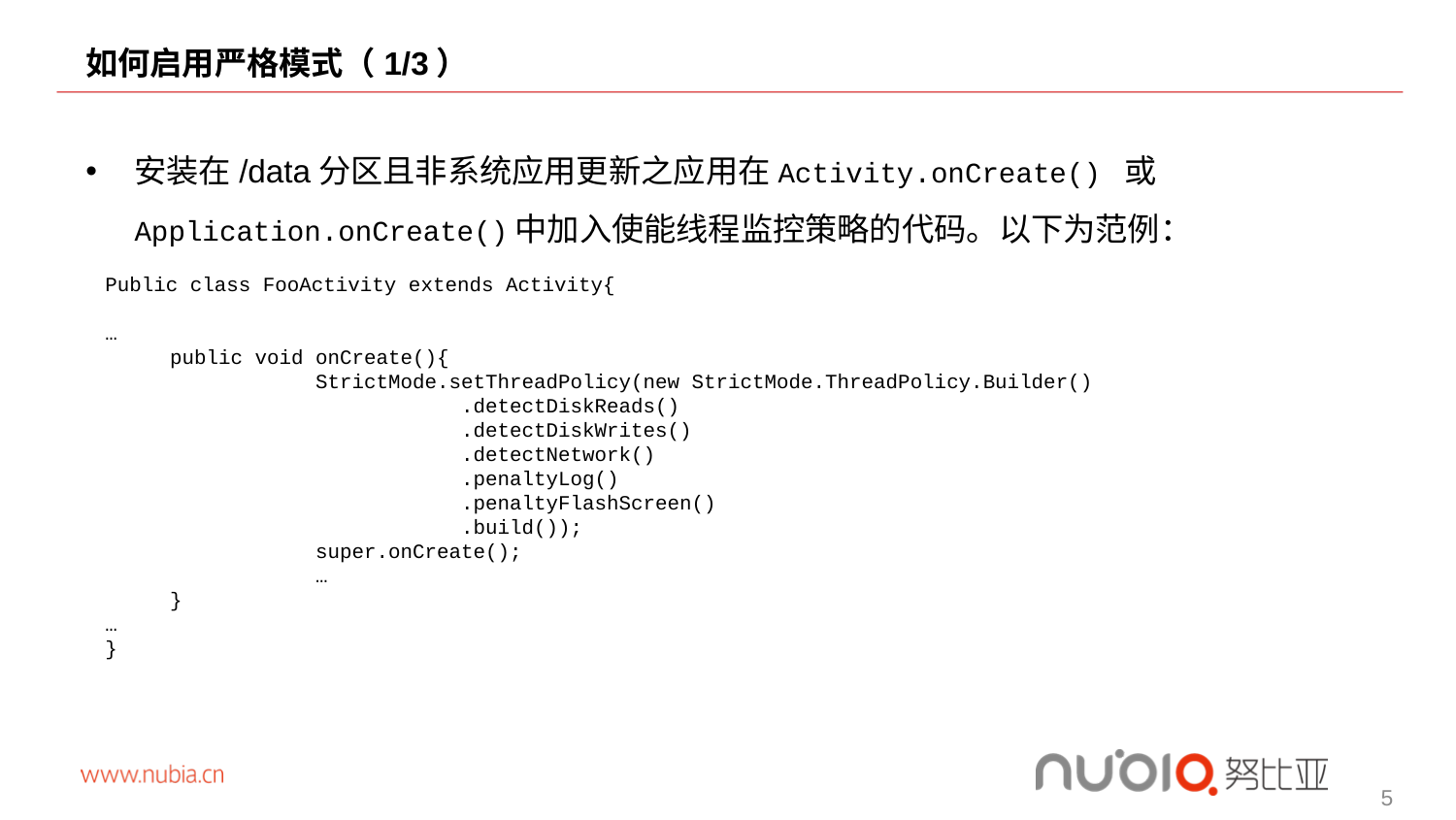

# 如何启用严格模式（1/3）
安装在/data分区且非系统应用更新之应用在Activity.onCreate() 或Application.onCreate()中加入使能线程监控策略的代码。以下为范例：

Public class FooActivity extends Activity{

…
public void onCreate(){
	StrictMode.setThreadPolicy(new StrictMode.ThreadPolicy.Builder()
		.detectDiskReads()
		.detectDiskWrites()
		.detectNetwork()
		.penaltyLog()
		.penaltyFlashScreen()
		.build());
	super.onCreate();
	…
}
…
}
5